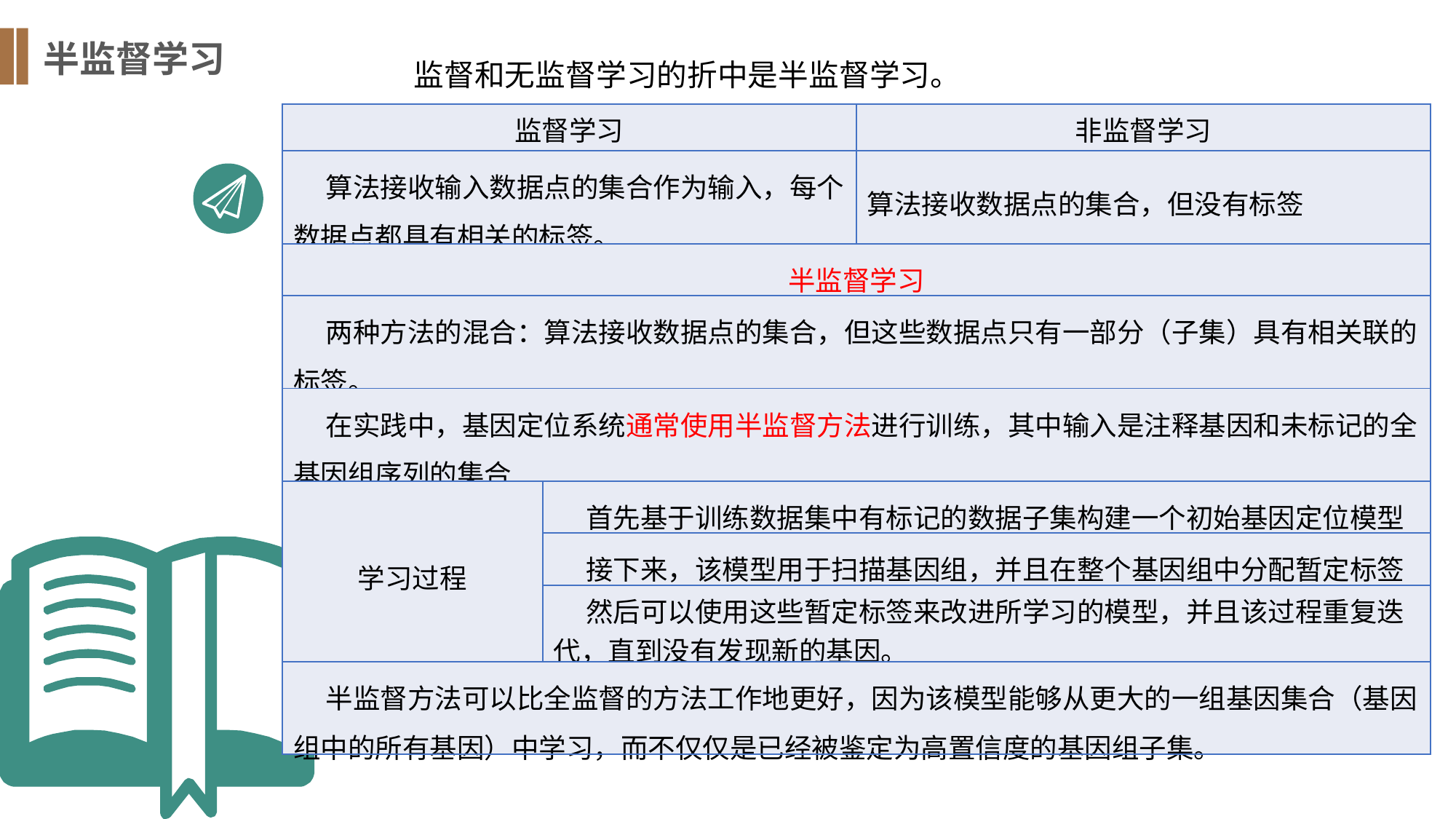

半监督学习
	监督和无监督学习的折中是半监督学习。
| 监督学习 |  | 非监督学习 |
| --- | --- | --- |
| 算法接收输入数据点的集合作为输入，每个数据点都具有相关的标签。 |  | 算法接收数据点的集合，但没有标签 |
| 半监督学习 |  |  |
| 两种方法的混合：算法接收数据点的集合，但这些数据点只有一部分（子集）具有相关联的标签。 |  |  |
| 在实践中，基因定位系统通常使用半监督方法进行训练，其中输入是注释基因和未标记的全基因组序列的集合 |  |  |
| 学习过程 | 首先基于训练数据集中有标记的数据子集构建一个初始基因定位模型 |  |
|  | 接下来，该模型用于扫描基因组，并且在整个基因组中分配暂定标签 |  |
|  | 然后可以使用这些暂定标签来改进所学习的模型，并且该过程重复迭代，直到没有发现新的基因。 |  |
| 半监督方法可以比全监督的方法工作地更好，因为该模型能够从更大的一组基因集合（基因组中的所有基因）中学习，而不仅仅是已经被鉴定为高置信度的基因组子集。 |  |  |